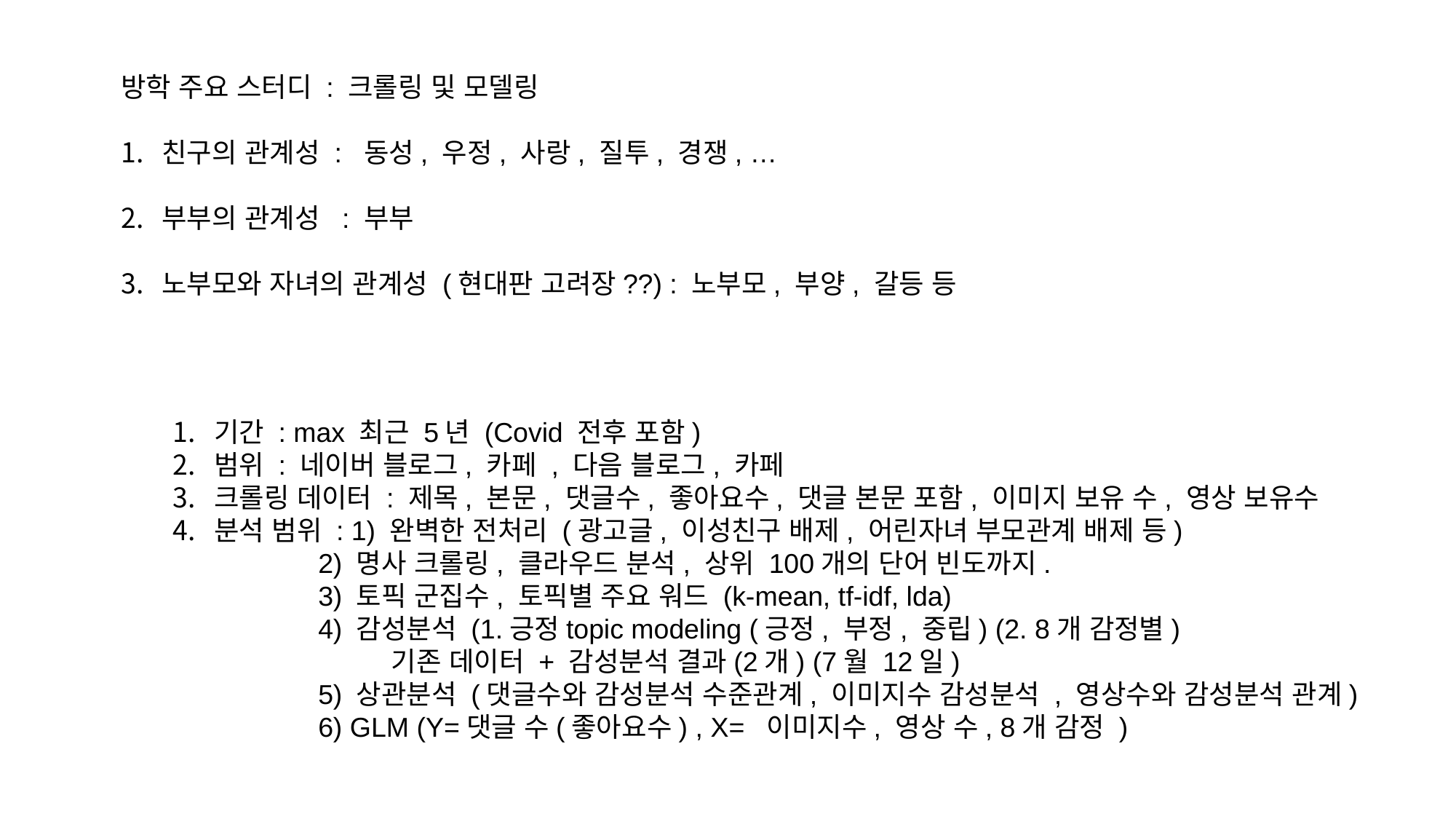

방학 주요 스터디 : 크롤링 및 모델링

친구의 관계성 :  동성, 우정, 사랑, 질투, 경쟁, …

부부의 관계성  : 부부

노부모와 자녀의 관계성 (현대판 고려장??) : 노부모, 부양, 갈등 등
기간 : max 최근 5년 (Covid 전후 포함)
범위 : 네이버 블로그, 카페 , 다음 블로그, 카페
크롤링 데이터 : 제목, 본문, 댓글수, 좋아요수, 댓글 본문 포함, 이미지 보유 수, 영상 보유수
분석 범위 : 1) 완벽한 전처리 (광고글, 이성친구 배제, 어린자녀 부모관계 배제 등)
                   2) 명사 크롤링, 클라우드 분석, 상위 100개의 단어 빈도까지.
                   3) 토픽 군집수, 토픽별 주요 워드 (k-mean, tf-idf, lda)
                   4) 감성분석 (1.긍정topic modeling (긍정, 부정, 중립) (2. 8개 감정별)
		기존 데이터 + 감성분석 결과(2개) (7월 12일)
                   5) 상관분석 (댓글수와 감성분석 수준관계, 이미지수 감성분석 , 영상수와 감성분석 관계)
                   6) GLM (Y=댓글 수(좋아요수) , X=  이미지수, 영상 수, 8개 감정 )